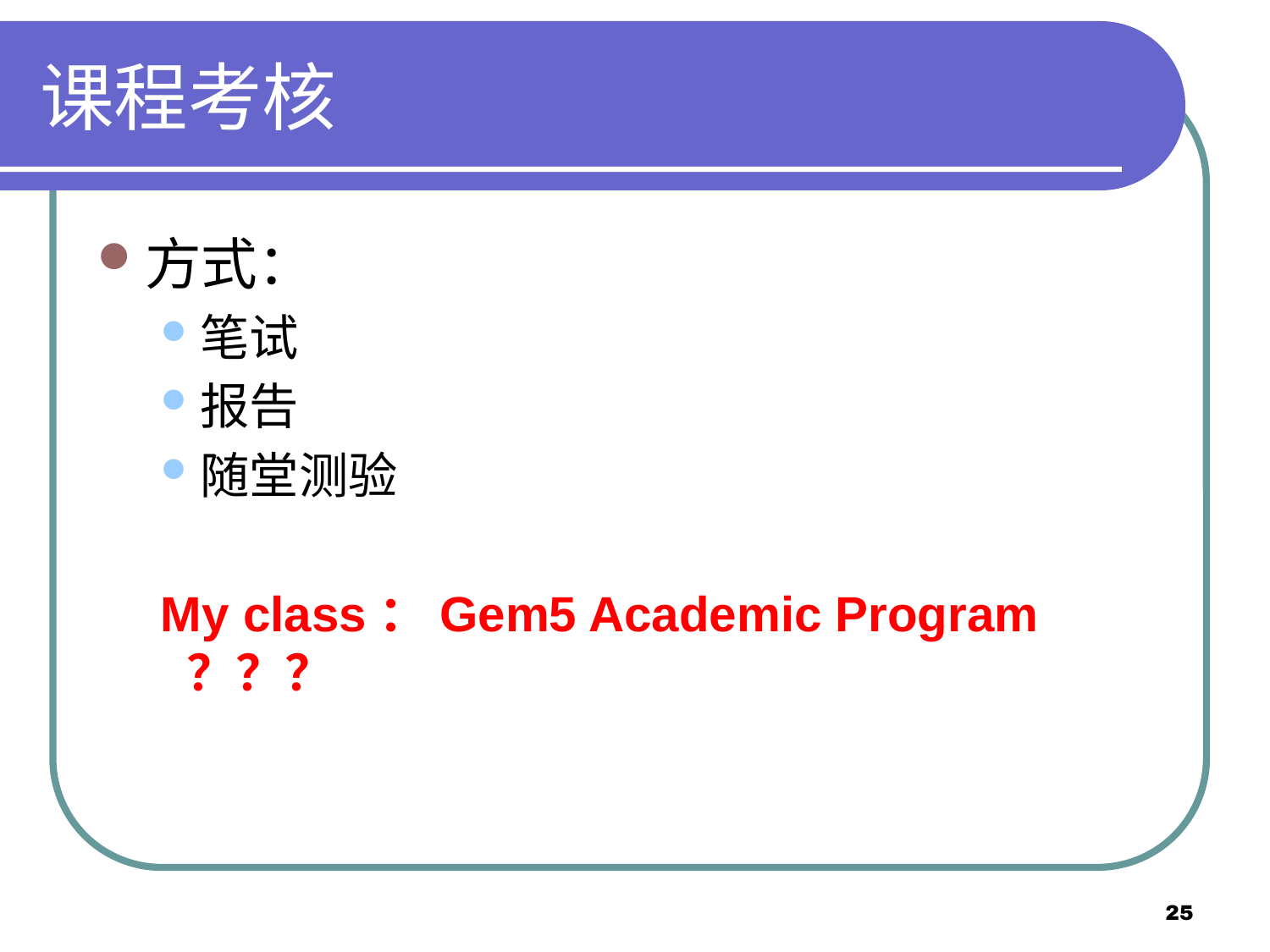

# 课程考核
方式：
笔试
报告
随堂测验

My class：Gem5 Academic Program  ？？？

25